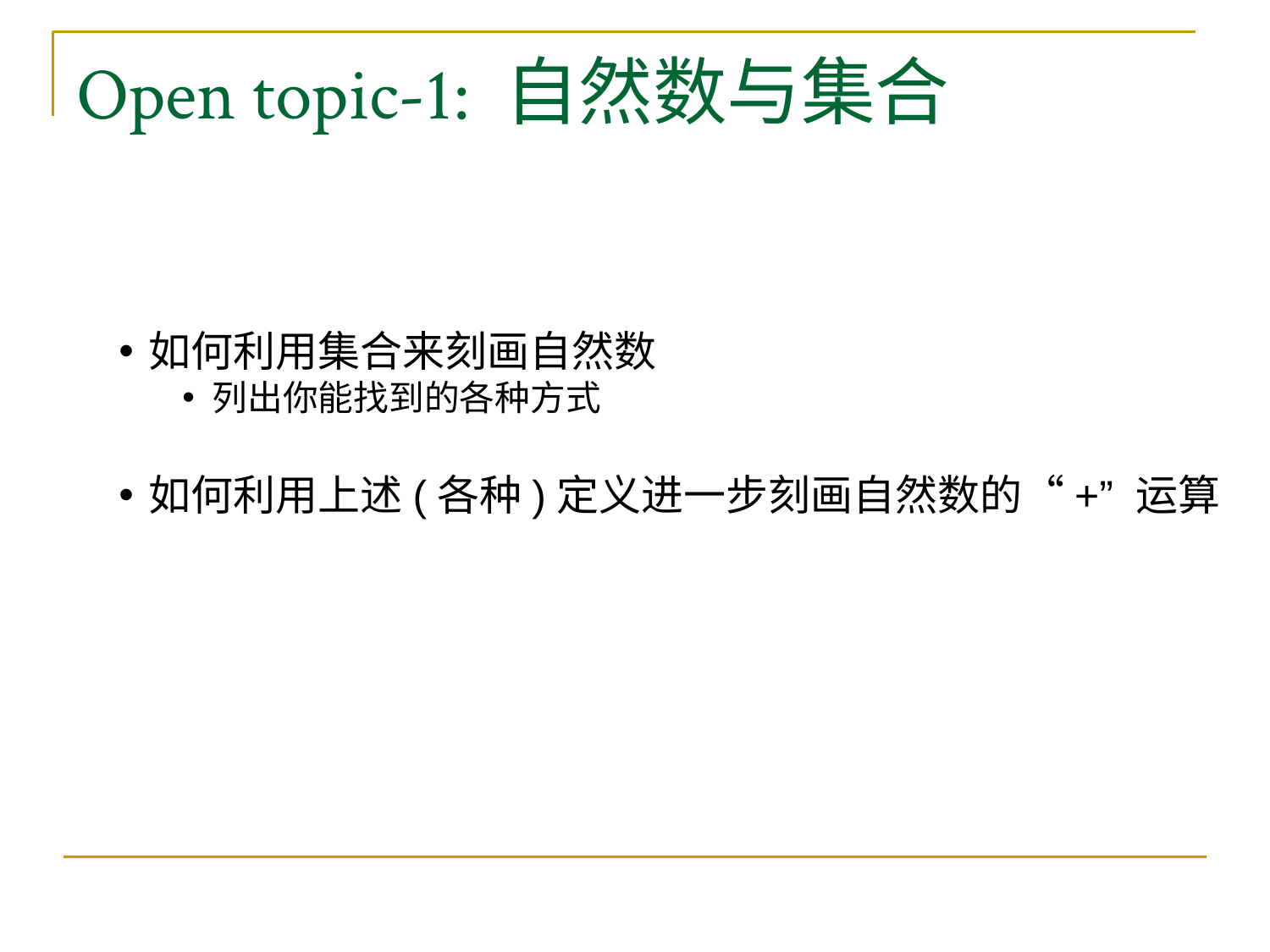

# Open topic-1: 自然数与集合
如何利用集合来刻画自然数
列出你能找到的各种方式

如何利用上述(各种)定义进一步刻画自然数的“+” 运算